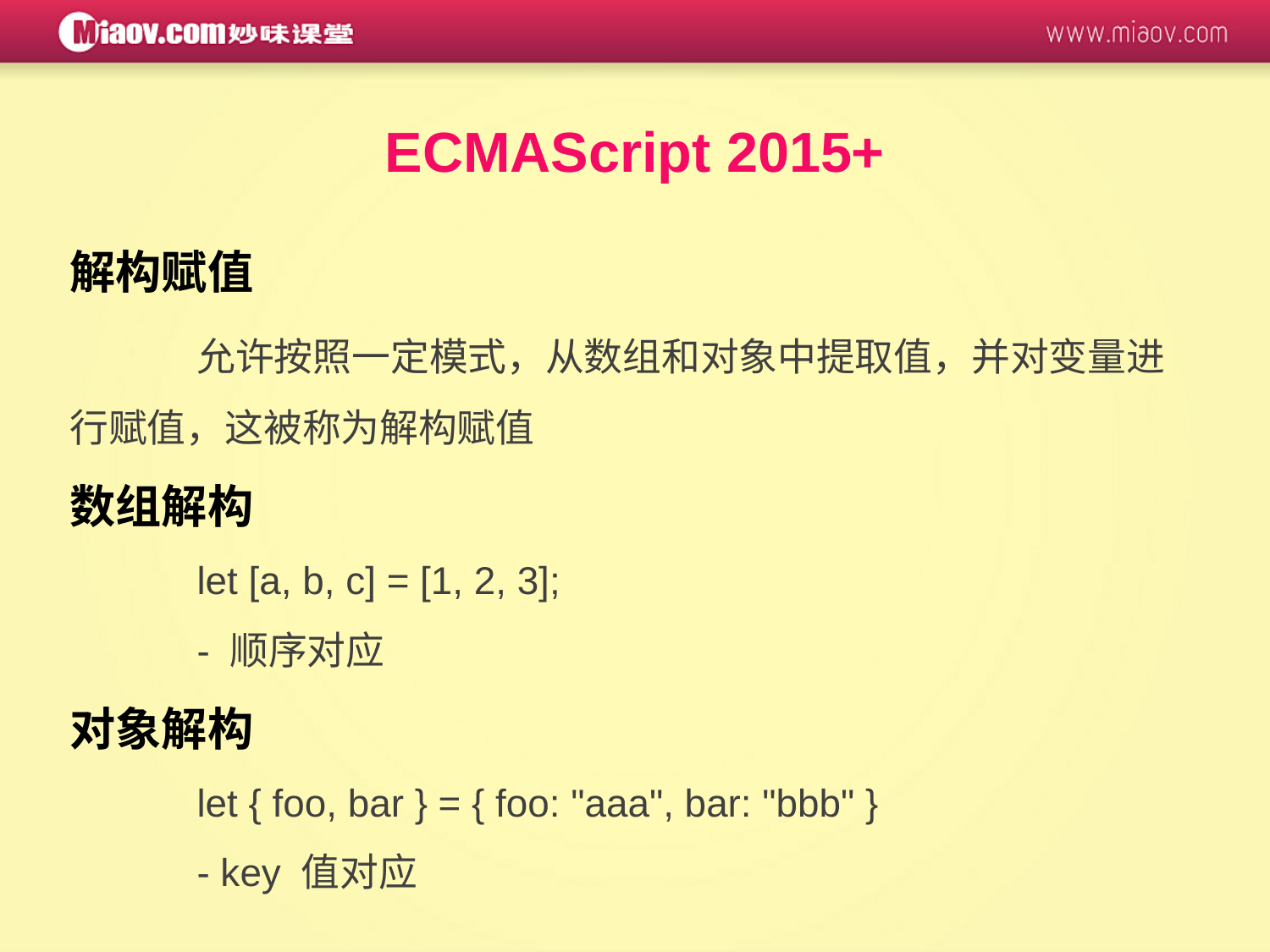

ECMAScript 2015+
解构赋值
	允许按照一定模式，从数组和对象中提取值，并对变量进行赋值，这被称为解构赋值
数组解构
	let [a, b, c] = [1, 2, 3];
	- 顺序对应
对象解构
	let { foo, bar } = { foo: "aaa", bar: "bbb" }
	- key 值对应